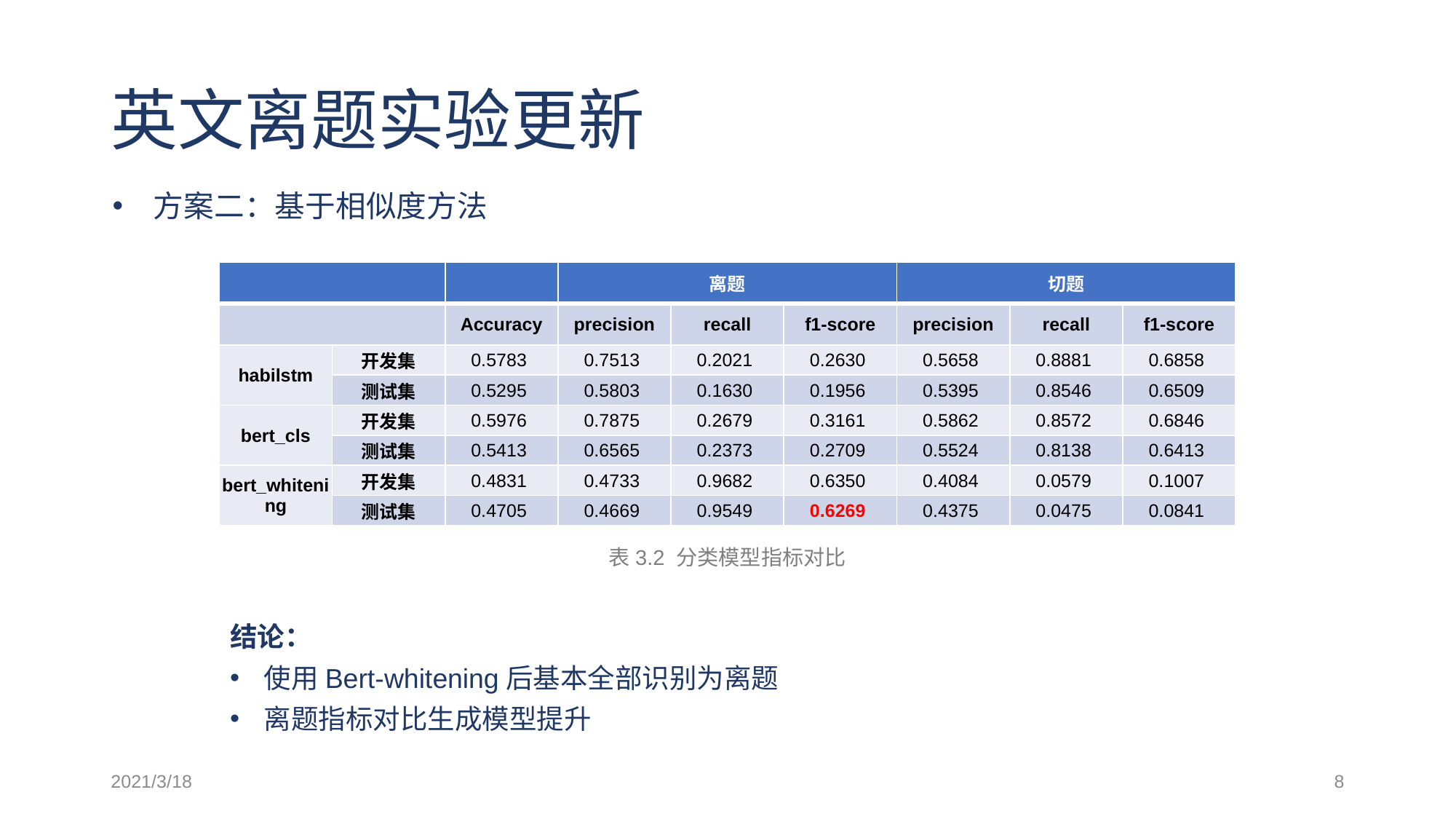

# 英文离题实验更新
方案二：基于相似度方法
|  |  |  | 离题 |  |  | 切题 |  |  |
| --- | --- | --- | --- | --- | --- | --- | --- | --- |
|  |  | Accuracy | precision | recall | f1-score | precision | recall | f1-score |
| habilstm | 开发集 | 0.5783 | 0.7513 | 0.2021 | 0.2630 | 0.5658 | 0.8881 | 0.6858 |
|  | 测试集 | 0.5295 | 0.5803 | 0.1630 | 0.1956 | 0.5395 | 0.8546 | 0.6509 |
| bert\_cls | 开发集 | 0.5976 | 0.7875 | 0.2679 | 0.3161 | 0.5862 | 0.8572 | 0.6846 |
|  | 测试集 | 0.5413 | 0.6565 | 0.2373 | 0.2709 | 0.5524 | 0.8138 | 0.6413 |
| bert\_whitening | 开发集 | 0.4831 | 0.4733 | 0.9682 | 0.6350 | 0.4084 | 0.0579 | 0.1007 |
|  | 测试集 | 0.4705 | 0.4669 | 0.9549 | 0.6269 | 0.4375 | 0.0475 | 0.0841 |
表3.2 分类模型指标对比
结论：
使用Bert-whitening后基本全部识别为离题
离题指标对比生成模型提升
2021/3/18
8